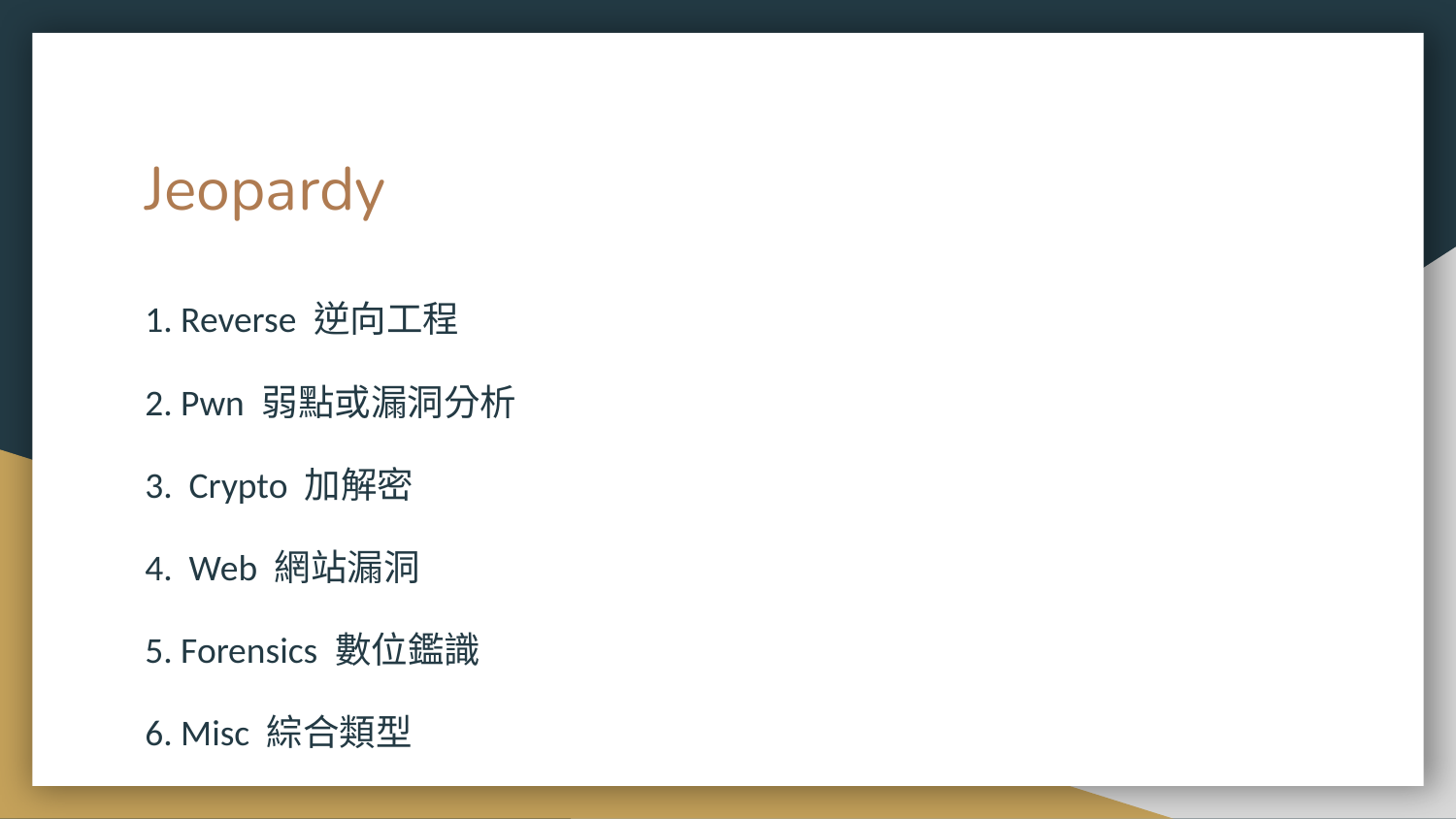

# Jeopardy
1. Reverse 逆向工程
2. Pwn 弱點或漏洞分析
3.  Crypto 加解密
4.  Web 網站漏洞
5. Forensics 數位鑑識
6. Misc 綜合類型